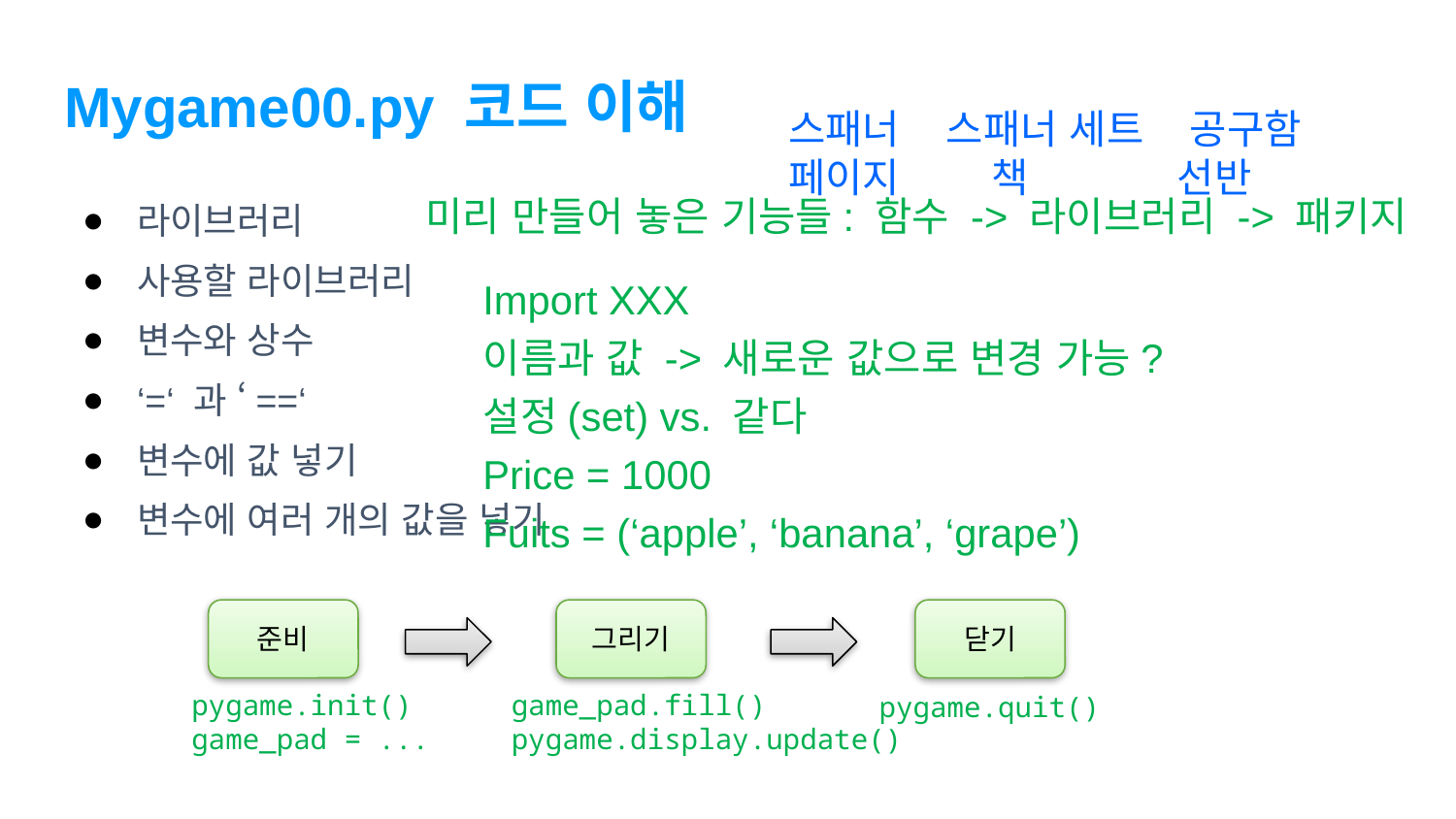

# Mygame00.py 코드 이해
스패너    스패너 세트    공구함
페이지        책             선반
라이브러리
사용할 라이브러리
변수와 상수
‘=‘ 과 ‘==‘
변수에 값 넣기
변수에 여러 개의 값을 넣기
미리 만들어 놓은 기능들: 함수 -> 라이브러리 -> 패키지
Import XXX
이름과 값 -> 새로운 값으로 변경 가능?
설정(set) vs. 같다
Price = 1000
Fuits = (‘apple’, ‘banana’, ‘grape’)
준비
그리기
닫기

pygame.init()
game_pad = ...
game_pad.fill()
pygame.display.update()
pygame.quit()